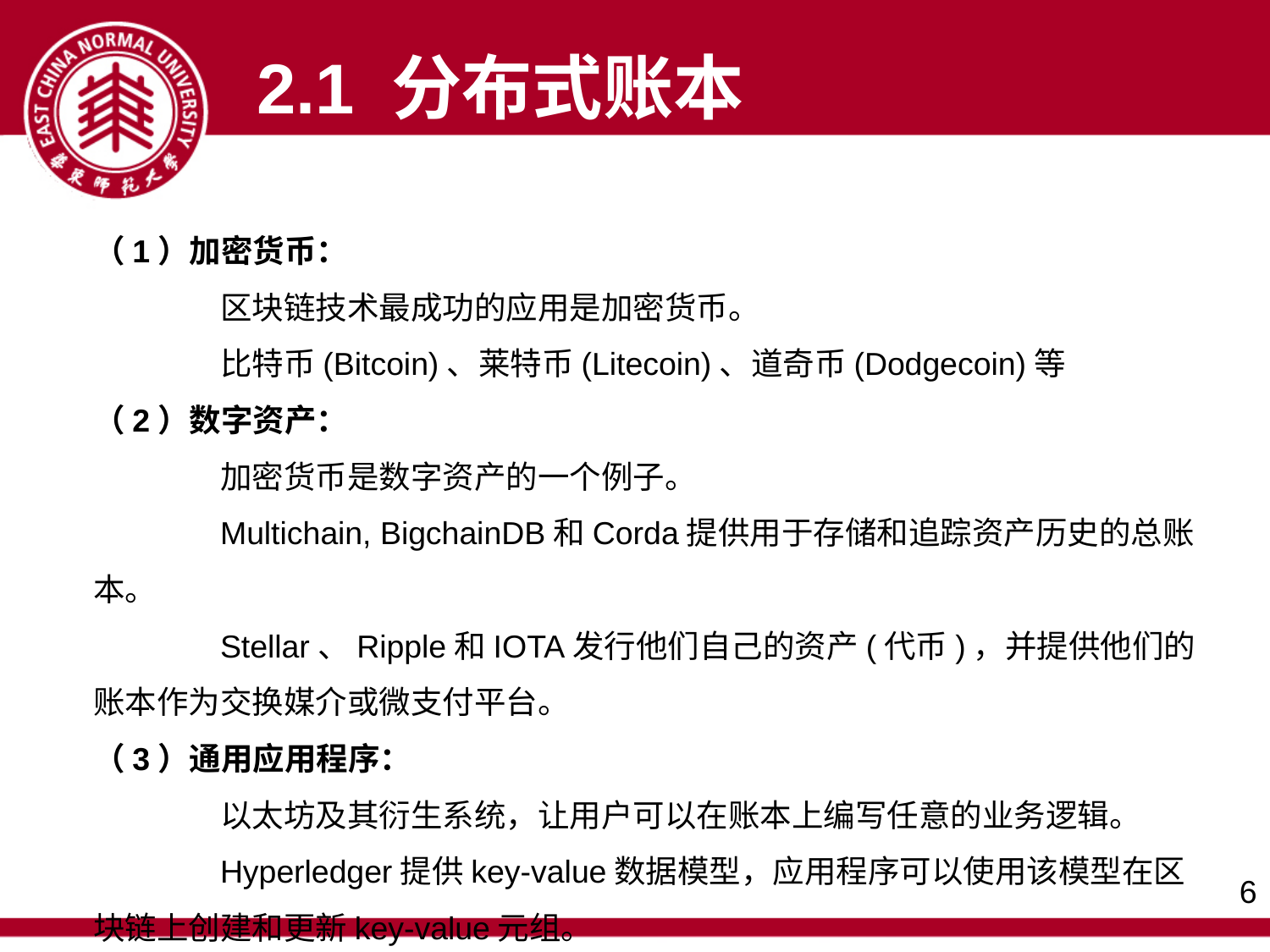

2.1 分布式账本
（1）加密货币：
	区块链技术最成功的应用是加密货币。
	比特币(Bitcoin)、莱特币(Litecoin)、道奇币(Dodgecoin)等
（2）数字资产：
	加密货币是数字资产的一个例子。
	Multichain, BigchainDB和Corda提供用于存储和追踪资产历史的总账本。
	Stellar、Ripple和IOTA发行他们自己的资产(代币)，并提供他们的账本作为交换媒介或微支付平台。
（3）通用应用程序：
	以太坊及其衍生系统，让用户可以在账本上编写任意的业务逻辑。
	Hyperledger提供key-value数据模型，应用程序可以使用该模型在区块链上创建和更新key-value元组。
6